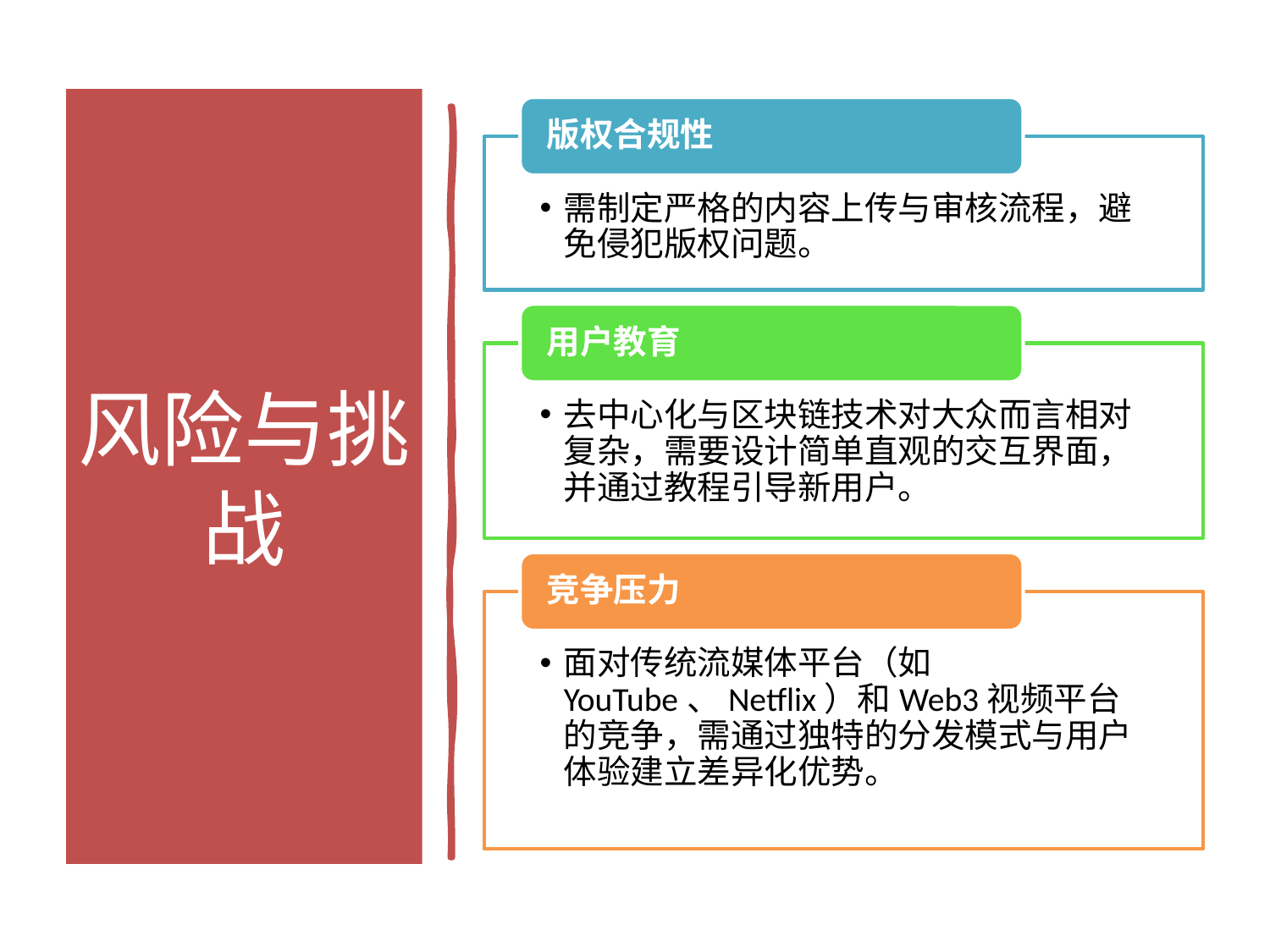

需制定严格的内容上传与审核流程，避免侵犯版权问题。
版权合规性
去中心化与区块链技术对大众而言相对复杂，需要设计简单直观的交互界面，并通过教程引导新用户。
用户教育
面对传统流媒体平台（如YouTube、Netflix）和Web3视频平台的竞争，需通过独特的分发模式与用户体验建立差异化优势。
竞争压力
# 风险与挑战